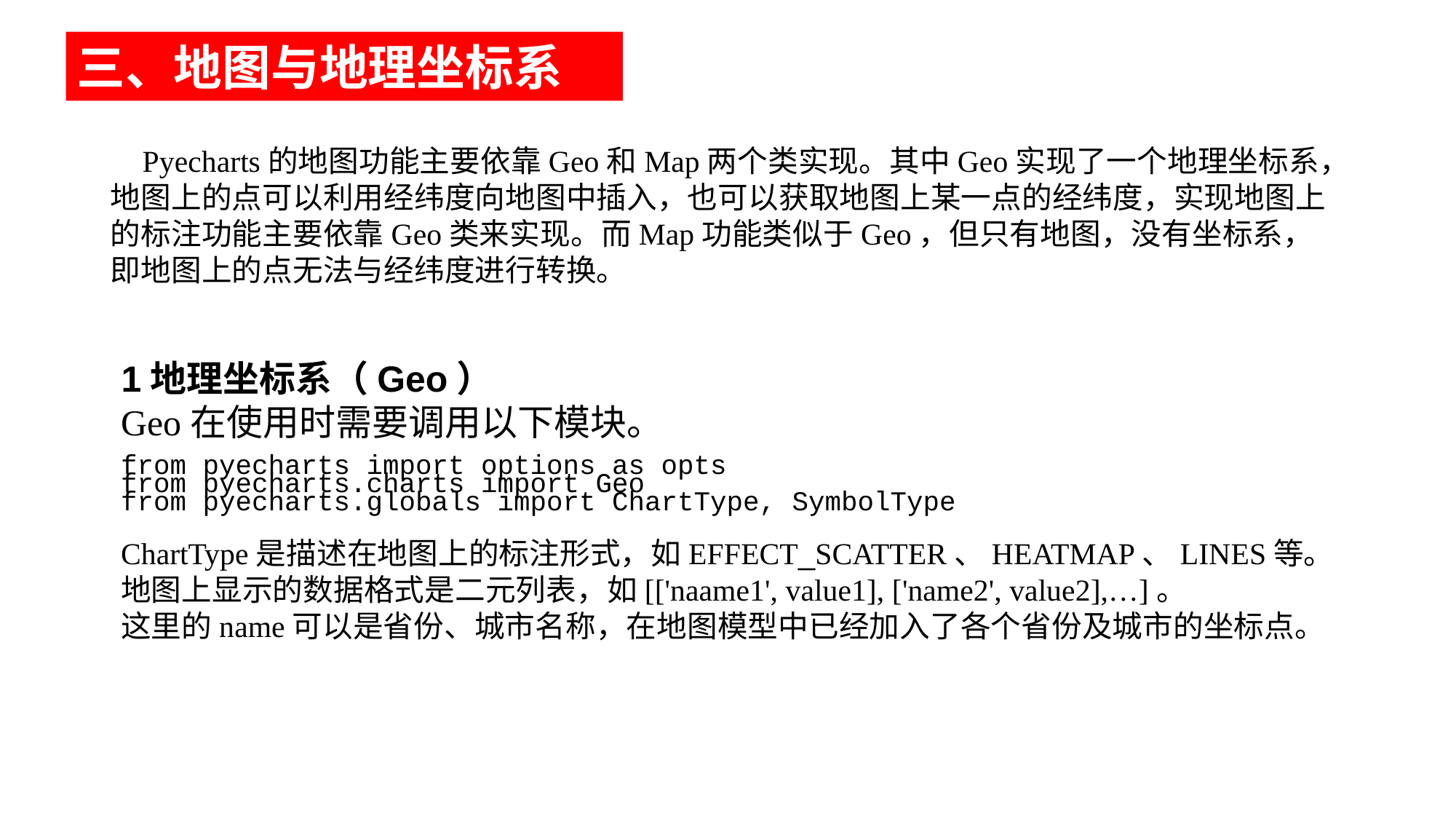

三、地图与地理坐标系
Pyecharts的地图功能主要依靠Geo和Map两个类实现。其中Geo实现了一个地理坐标系，地图上的点可以利用经纬度向地图中插入，也可以获取地图上某一点的经纬度，实现地图上的标注功能主要依靠Geo类来实现。而Map功能类似于Geo，但只有地图，没有坐标系，即地图上的点无法与经纬度进行转换。
1地理坐标系（Geo）
Geo在使用时需要调用以下模块。

from pyecharts import options as opts
from pyecharts.charts import Geo
from pyecharts.globals import ChartType, SymbolType

ChartType是描述在地图上的标注形式，如EFFECT_SCATTER、HEATMAP、LINES等。
地图上显示的数据格式是二元列表，如[['naame1', value1], ['name2', value2],…]。
这里的name可以是省份、城市名称，在地图模型中已经加入了各个省份及城市的坐标点。